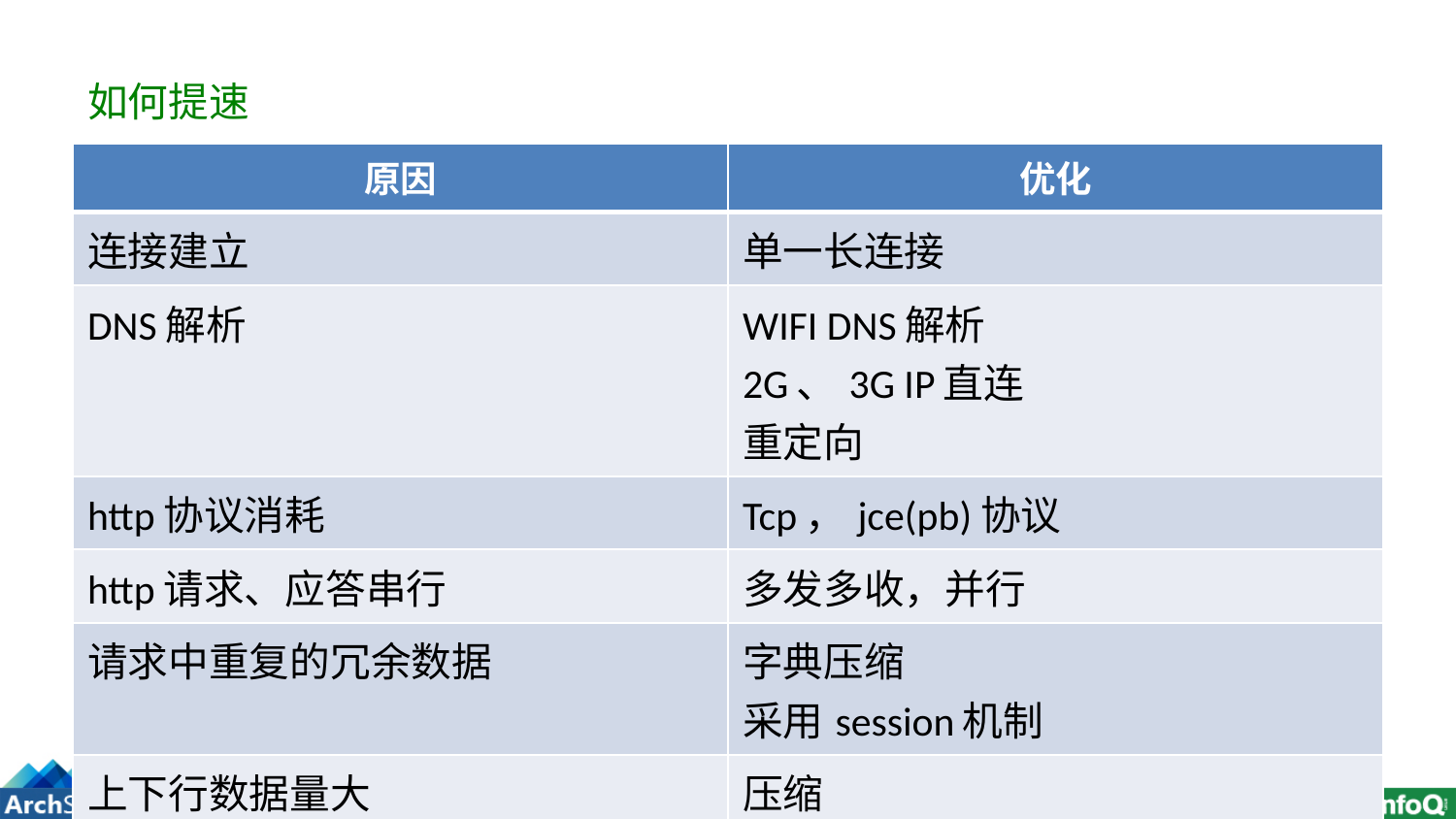

# 如何提速
| 原因 | 优化 |
| --- | --- |
| 连接建立 | 单一长连接 |
| DNS解析 | WIFI DNS解析 2G、3G IP直连 重定向 |
| http协议消耗 | Tcp，jce(pb)协议 |
| http请求、应答串行 | 多发多收，并行 |
| 请求中重复的冗余数据 | 字典压缩 采用session机制 |
| 上下行数据量大 | 压缩 |